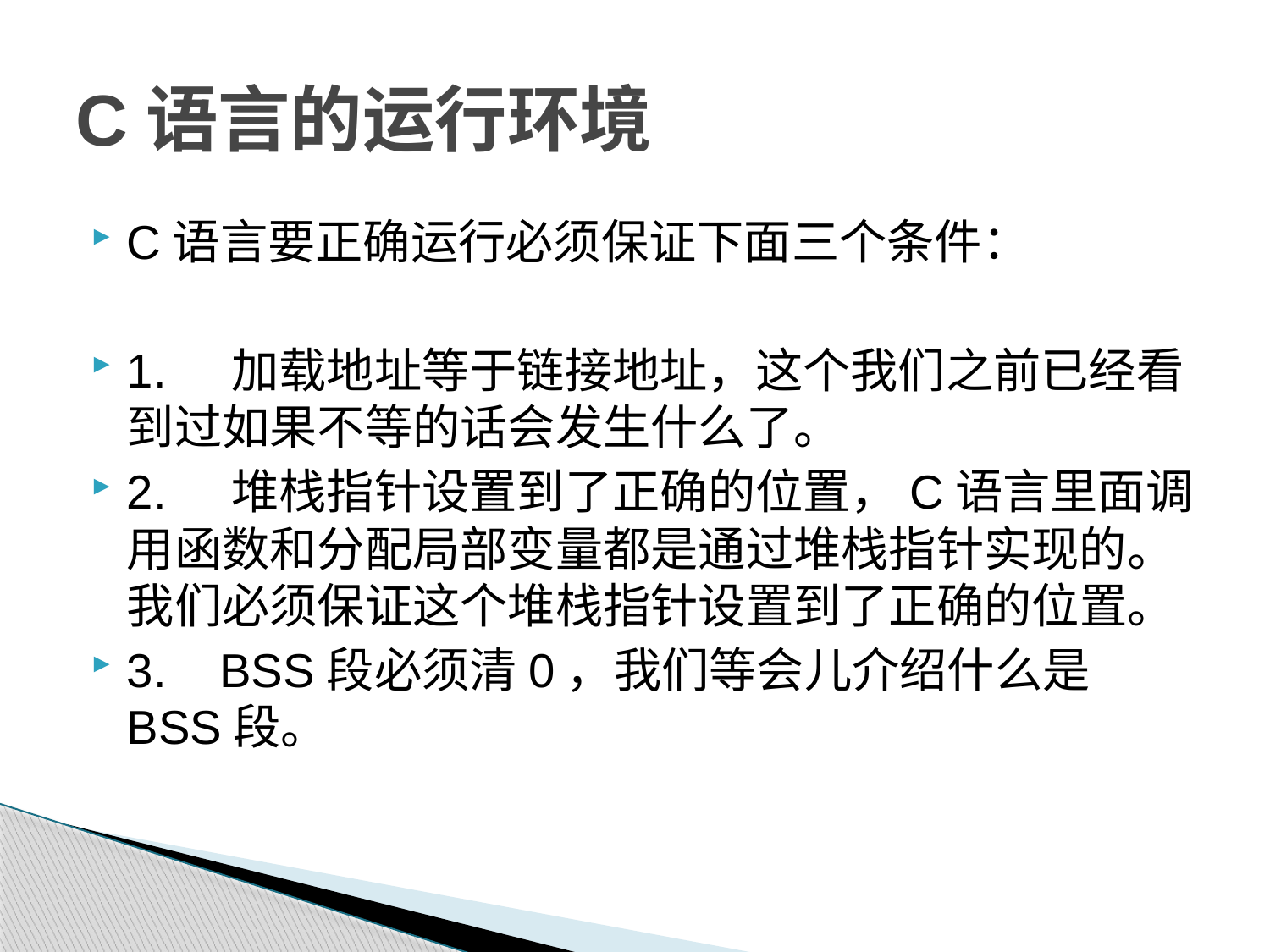

# C语言的运行环境
C语言要正确运行必须保证下面三个条件：

1.    加载地址等于链接地址，这个我们之前已经看到过如果不等的话会发生什么了。
2.    堆栈指针设置到了正确的位置，C语言里面调用函数和分配局部变量都是通过堆栈指针实现的。我们必须保证这个堆栈指针设置到了正确的位置。
3.    BSS段必须清0，我们等会儿介绍什么是BSS段。